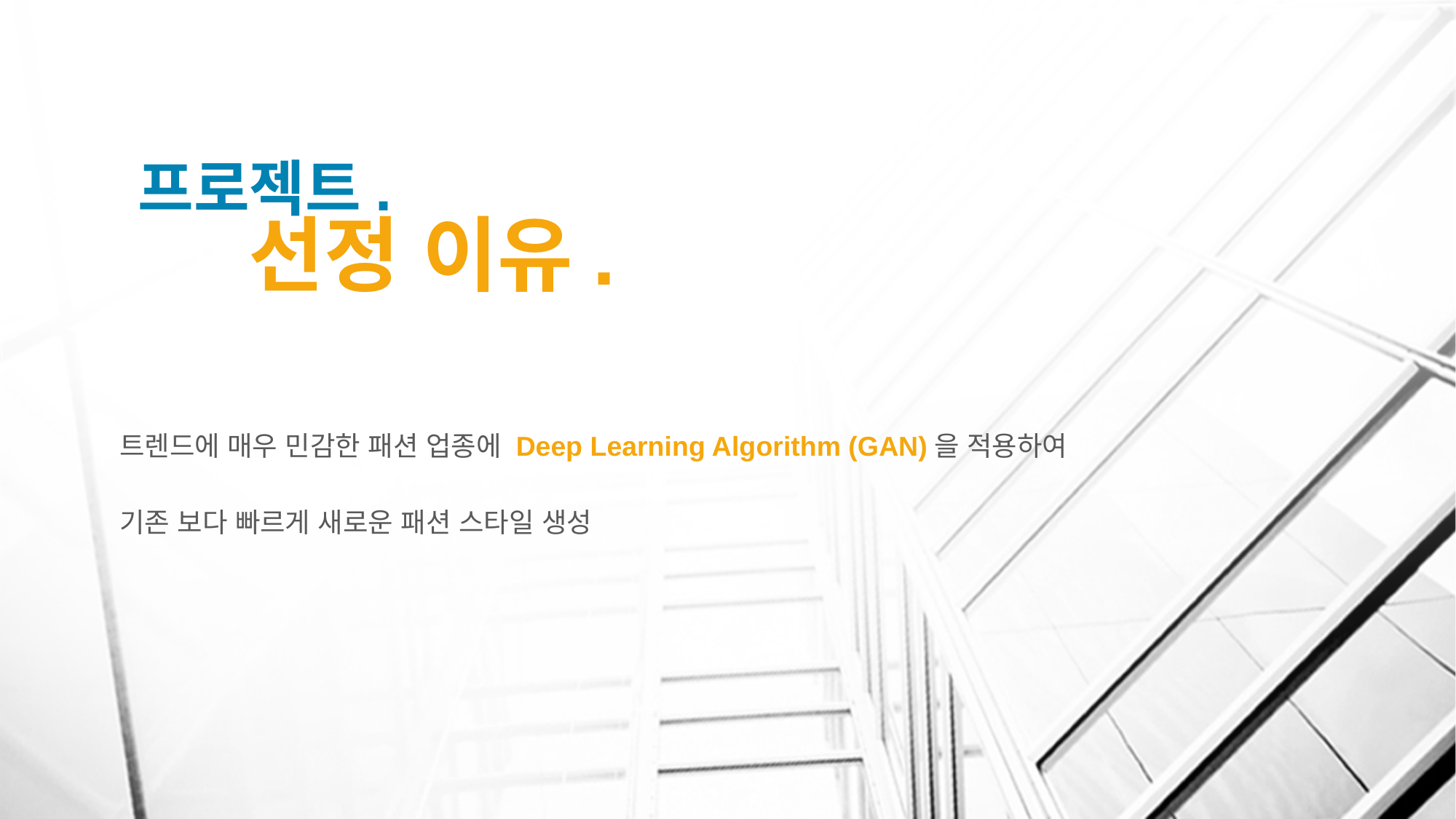

# 프로젝트. 선정 이유.
트렌드에 매우 민감한 패션 업종에 Deep Learning Algorithm (GAN)을 적용하여

기존 보다 빠르게 새로운 패션 스타일 생성